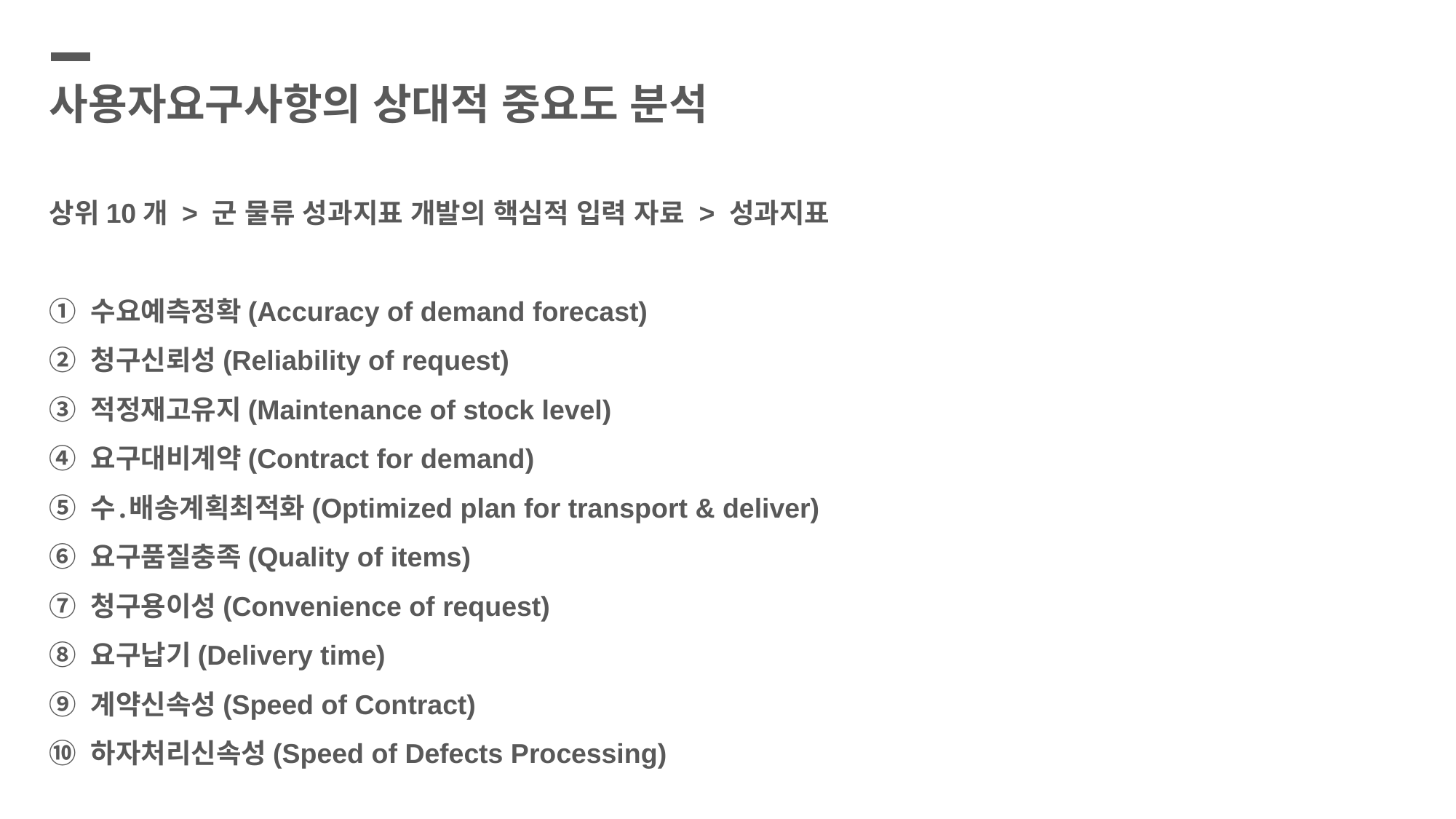

사용자요구사항의 상대적 중요도 분석
상위10개 > 군 물류 성과지표 개발의 핵심적 입력 자료 > 성과지표

① 수요예측정확(Accuracy of demand forecast)
② 청구신뢰성(Reliability of request)
③ 적정재고유지(Maintenance of stock level)
④ 요구대비계약(Contract for demand)
⑤ 수․배송계획최적화(Optimized plan for transport & deliver)
⑥ 요구품질충족(Quality of items)
⑦ 청구용이성(Convenience of request)
⑧ 요구납기(Delivery time)
⑨ 계약신속성(Speed of Contract)
⑩ 하자처리신속성(Speed of Defects Processing)